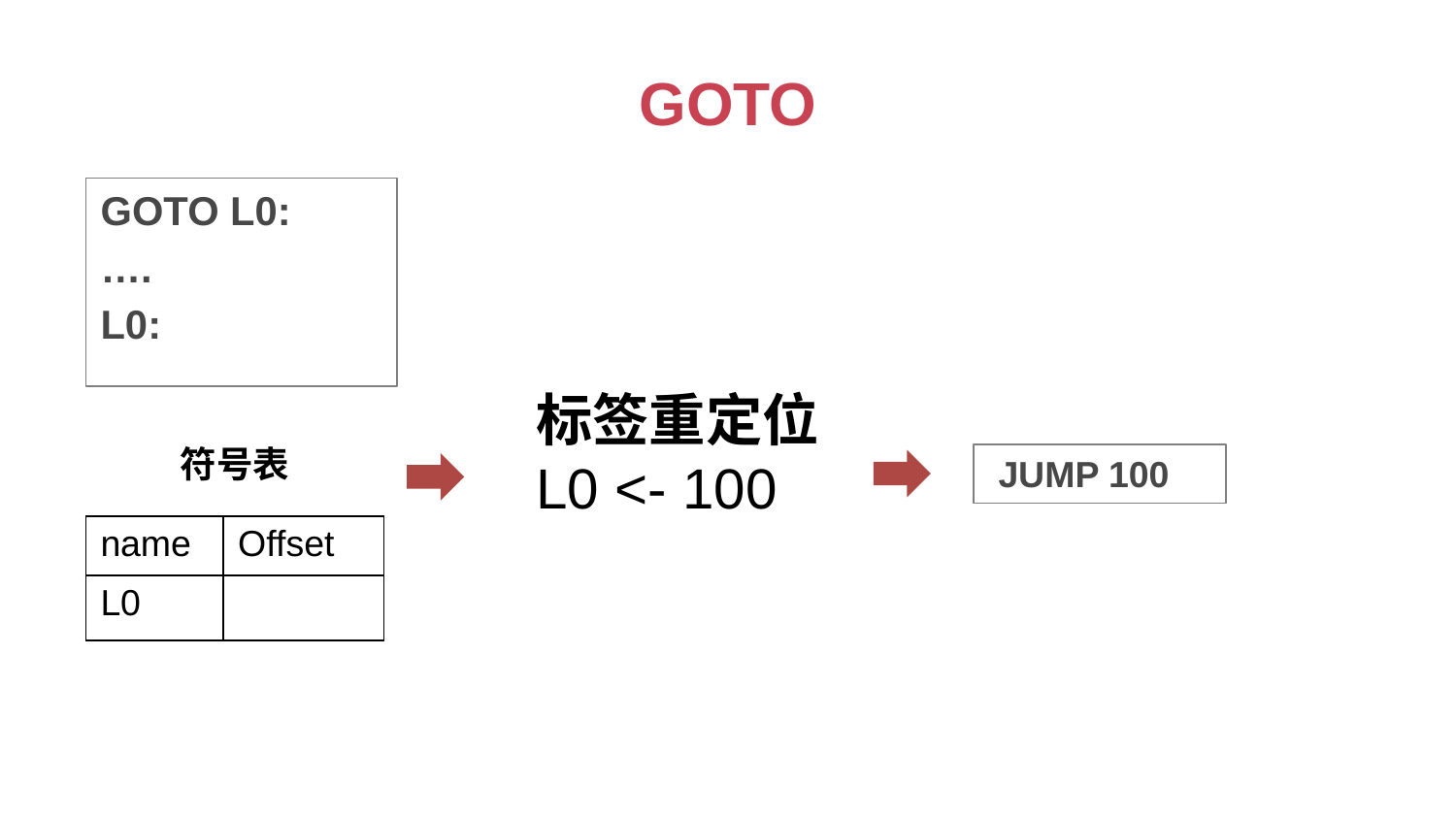

# GOTO
GOTO L0:
….
L0:
标签重定位
L0 <- 100
符号表
 JUMP 100

| name | Offset |
| --- | --- |
| L0 |  |